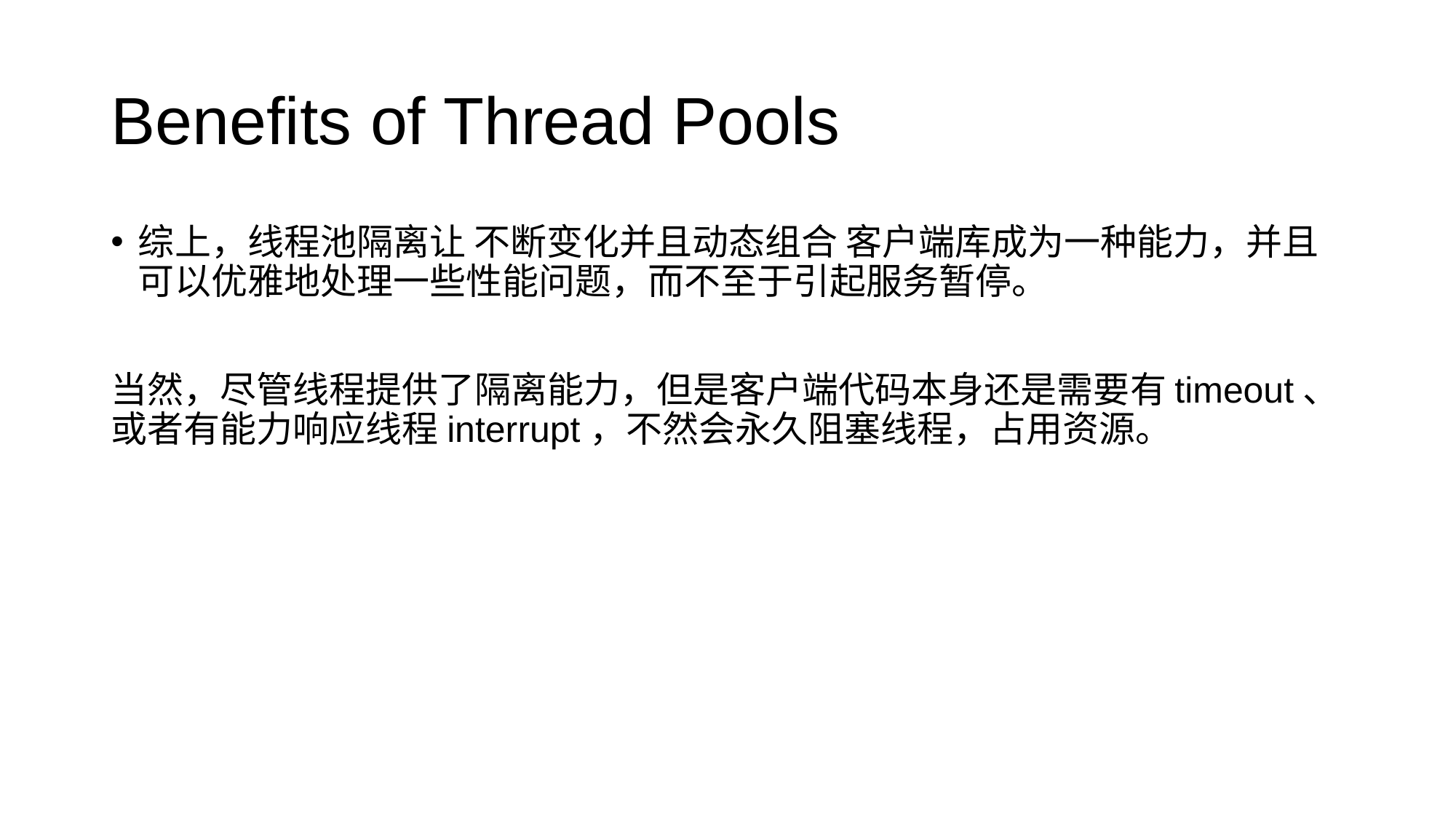

# Benefits of Thread Pools
综上，线程池隔离让 不断变化并且动态组合 客户端库成为一种能力，并且可以优雅地处理一些性能问题，而不至于引起服务暂停。

当然，尽管线程提供了隔离能力，但是客户端代码本身还是需要有timeout、或者有能力响应线程interrupt，不然会永久阻塞线程，占用资源。